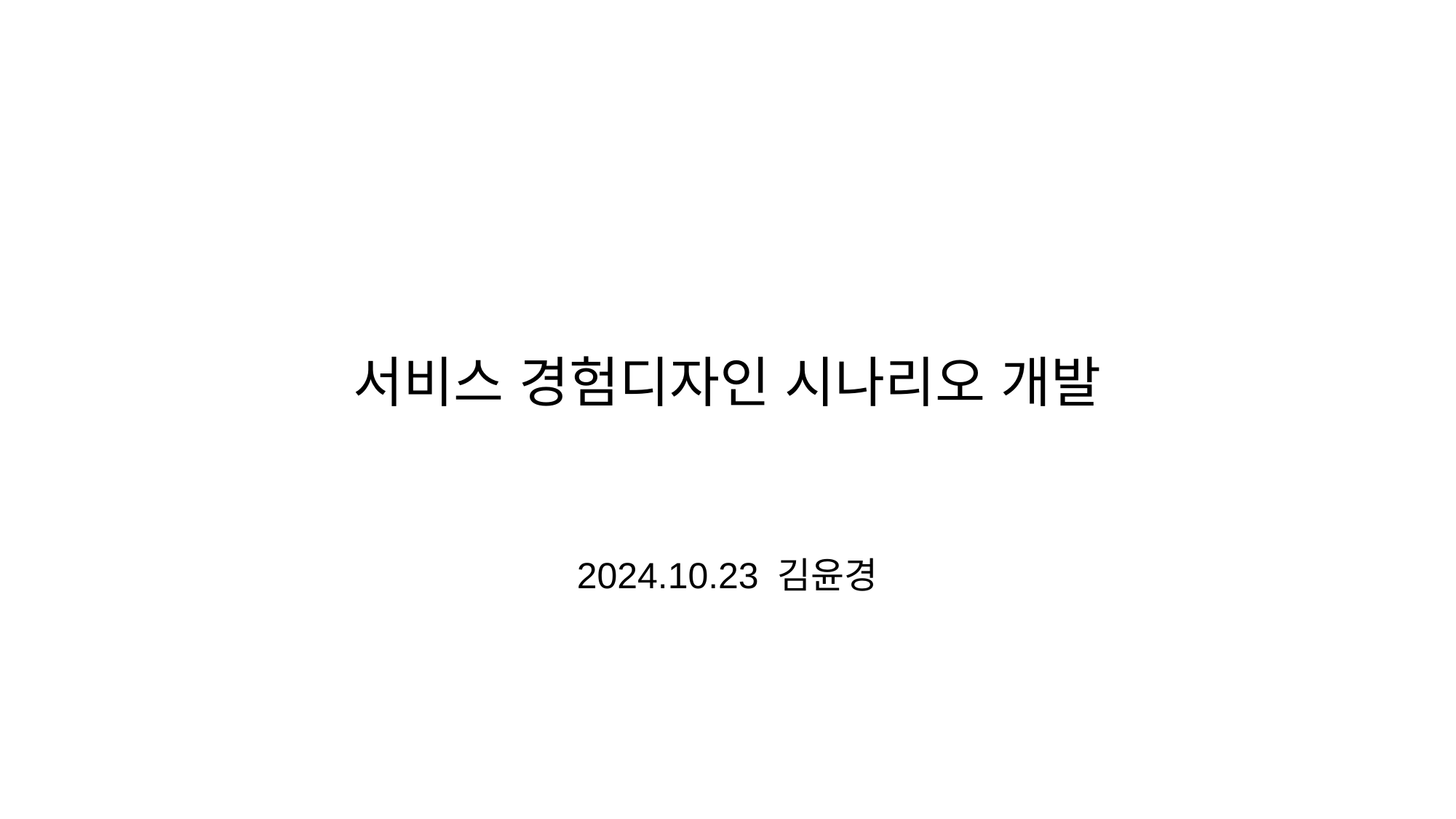

# 서비스 경험디자인 시나리오 개발
2024.10.23 김윤경